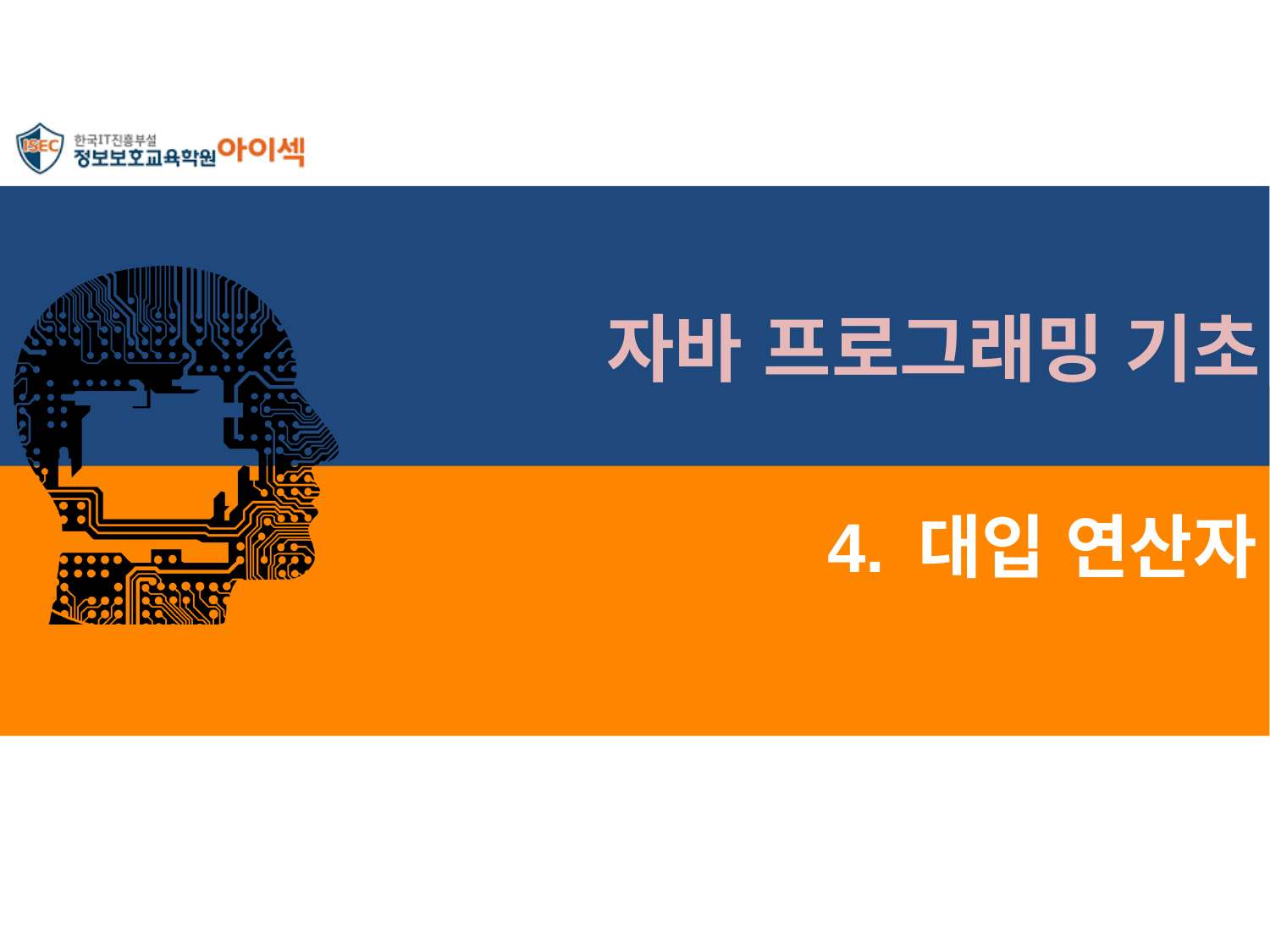

자바 프로그래밍 기초
# 4. 대입 연산자